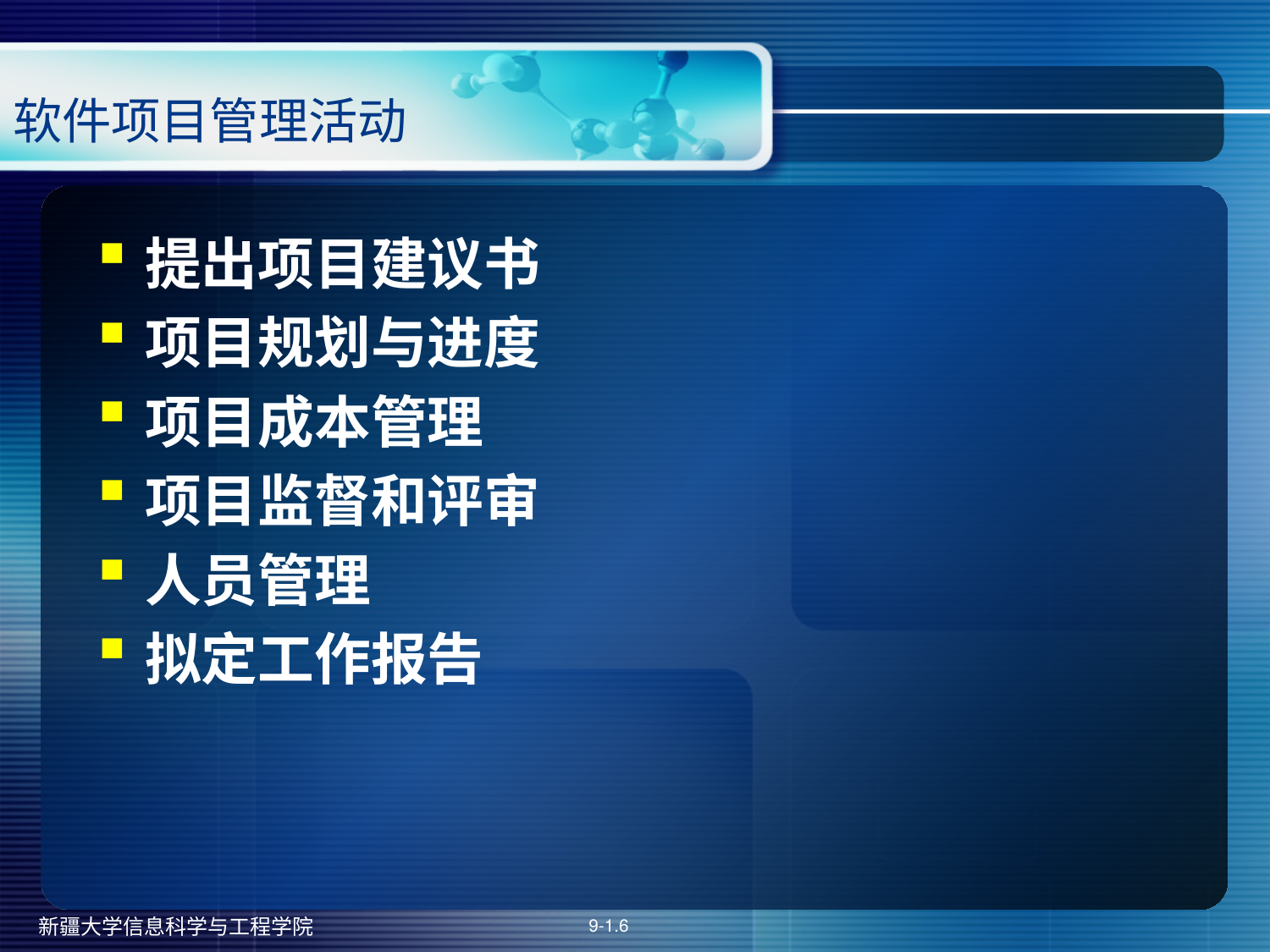

# 软件项目管理活动
提出项目建议书
项目规划与进度
项目成本管理
项目监督和评审
人员管理
拟定工作报告